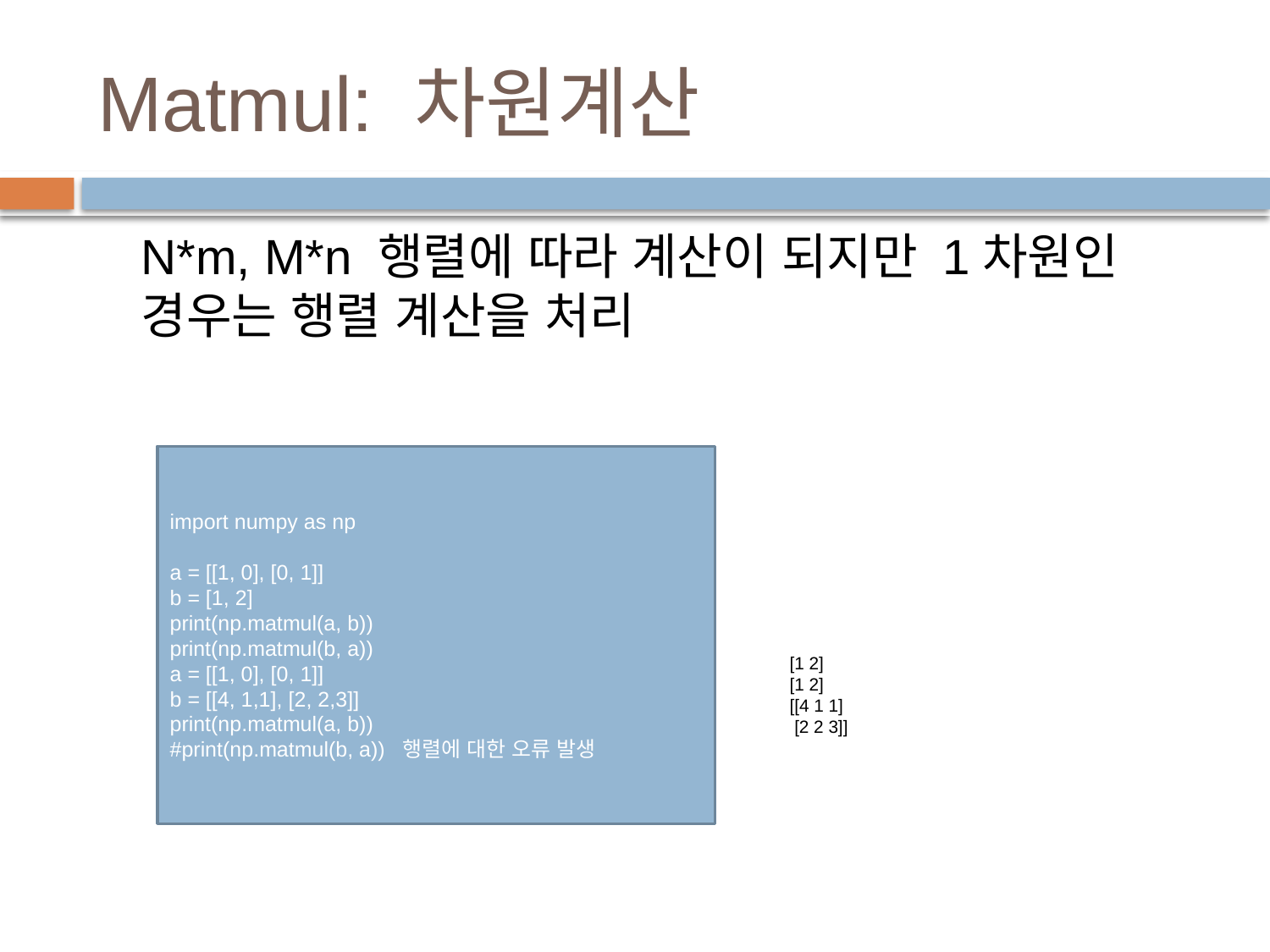

# Matmul: 차원계산
N*m, M*n 행렬에 따라 계산이 되지만 1차원인 경우는 행렬 계산을 처리
import numpy as np

a = [[1, 0], [0, 1]]
b = [1, 2]
print(np.matmul(a, b))
print(np.matmul(b, a))
a = [[1, 0], [0, 1]]
b = [[4, 1,1], [2, 2,3]]
print(np.matmul(a, b))
#print(np.matmul(b, a))  행렬에 대한 오류 발생
[1 2]
[1 2]
[[4 1 1]
 [2 2 3]]